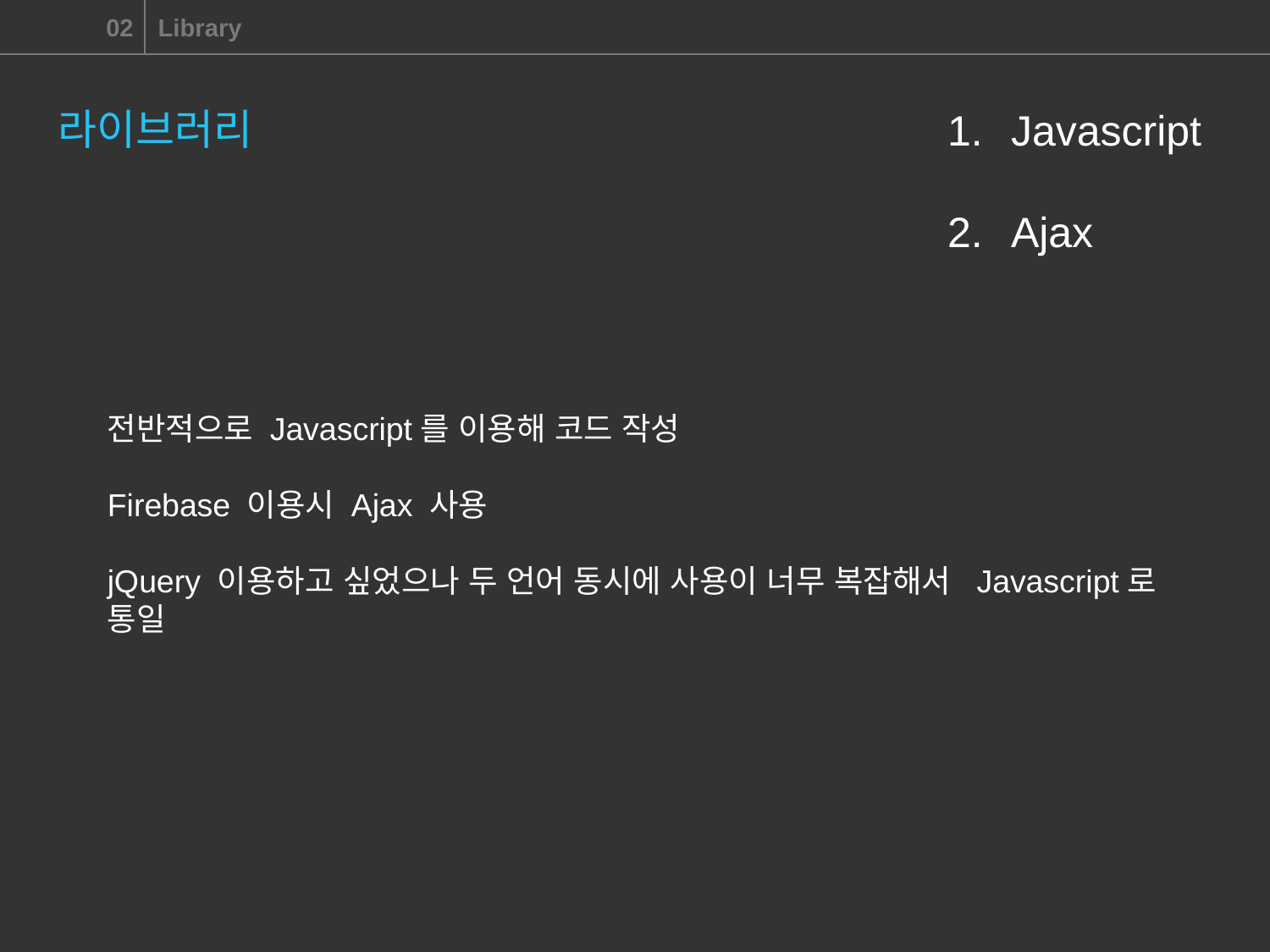

라이브러리
Javascript

Ajax

전반적으로 Javascript를 이용해 코드 작성

Firebase 이용시 Ajax 사용

jQuery 이용하고 싶었으나 두 언어 동시에 사용이 너무 복잡해서  Javascript로 통일